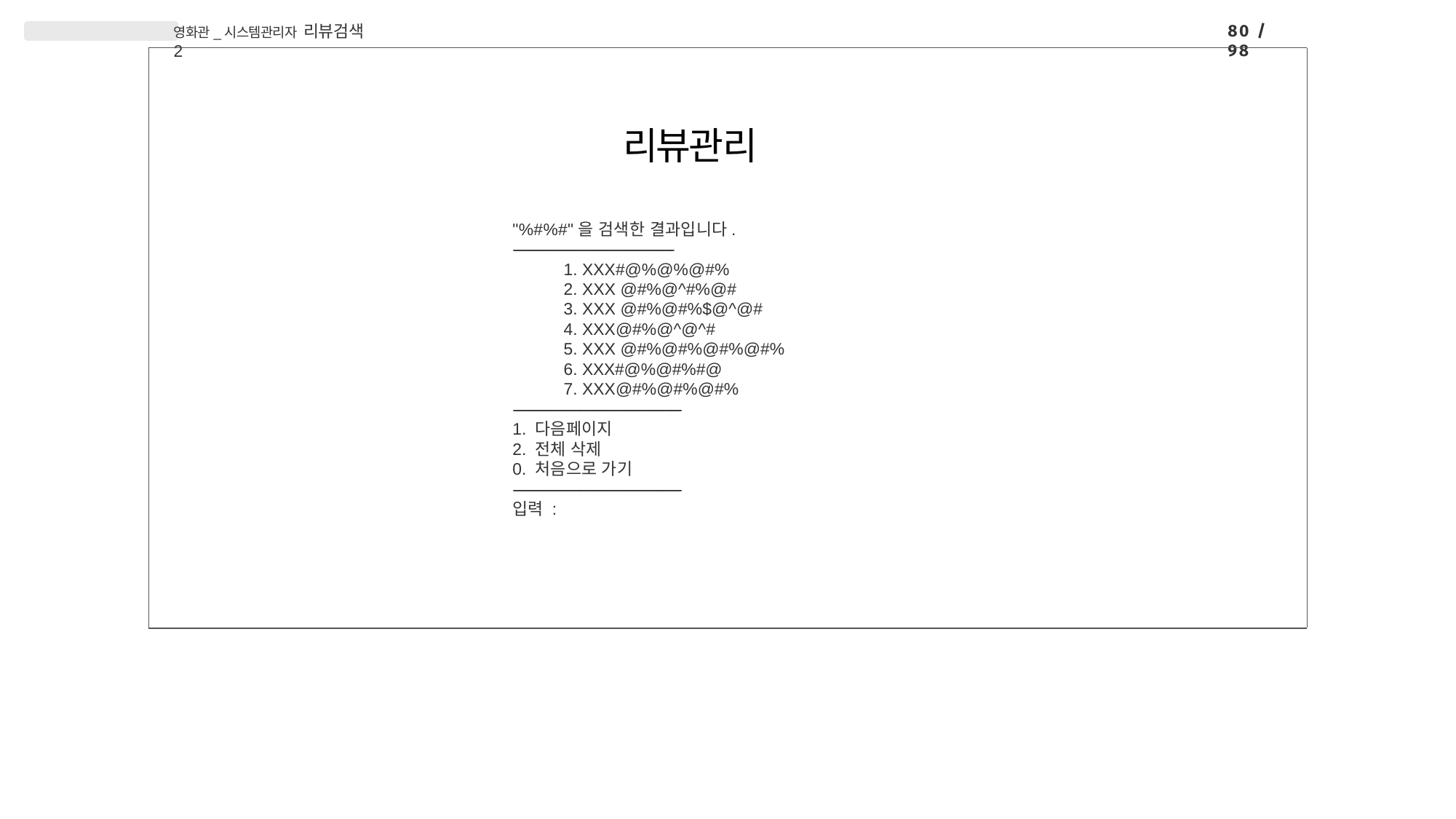

80 / 98
영화관_시스템관리자 리뷰검색2

# 리뷰관리
"%#%#"을 검색한 결과입니다.
-----------------------------------------------------------------
	1. XXX#@%@%@#%
2. XXX @#%@^#%@#
3. XXX @#%@#%$@^@#
4. XXX@#%@^@^#
5. XXX @#%@#%@#%@#%
6. XXX#@%@#%#@
7. XXX@#%@#%@#%
--------------------------------------------------------------------
1. 다음페이지
2. 전체 삭제
0. 처음으로 가기
--------------------------------------------------------------------
입력 :